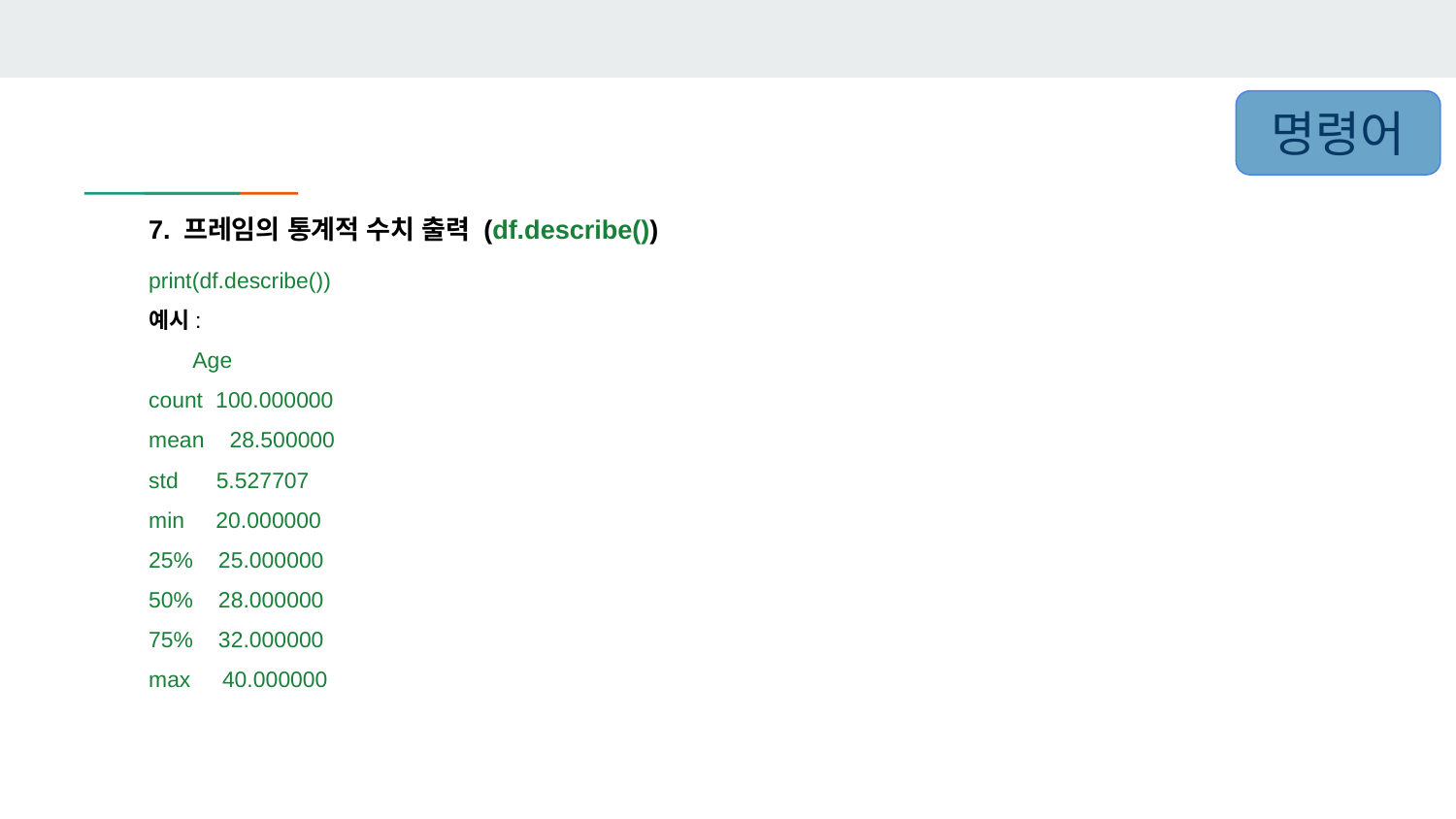

명령어
7. 프레임의 통계적 수치 출력 (df.describe())
print(df.describe())
예시:
       Age
count  100.000000
mean    28.500000
std      5.527707
min     20.000000
25%    25.000000
50%    28.000000
75%    32.000000
max     40.000000